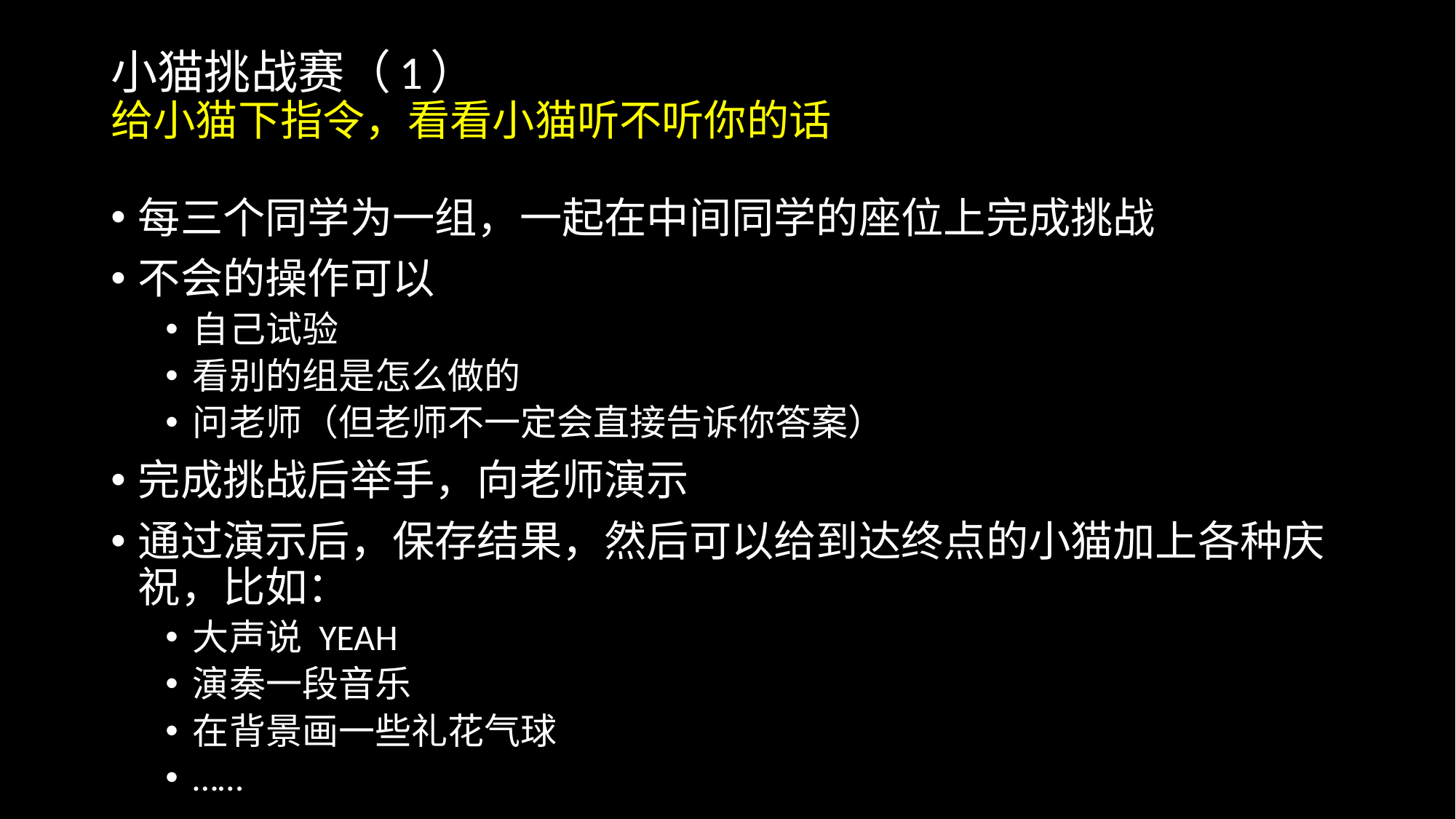

# 小猫挑战赛（1） 给小猫下指令，看看小猫听不听你的话
每三个同学为一组，一起在中间同学的座位上完成挑战
不会的操作可以
自己试验
看别的组是怎么做的
问老师（但老师不一定会直接告诉你答案）
完成挑战后举手，向老师演示
通过演示后，保存结果，然后可以给到达终点的小猫加上各种庆祝，比如：
大声说 YEAH
演奏一段音乐
在背景画一些礼花气球
……